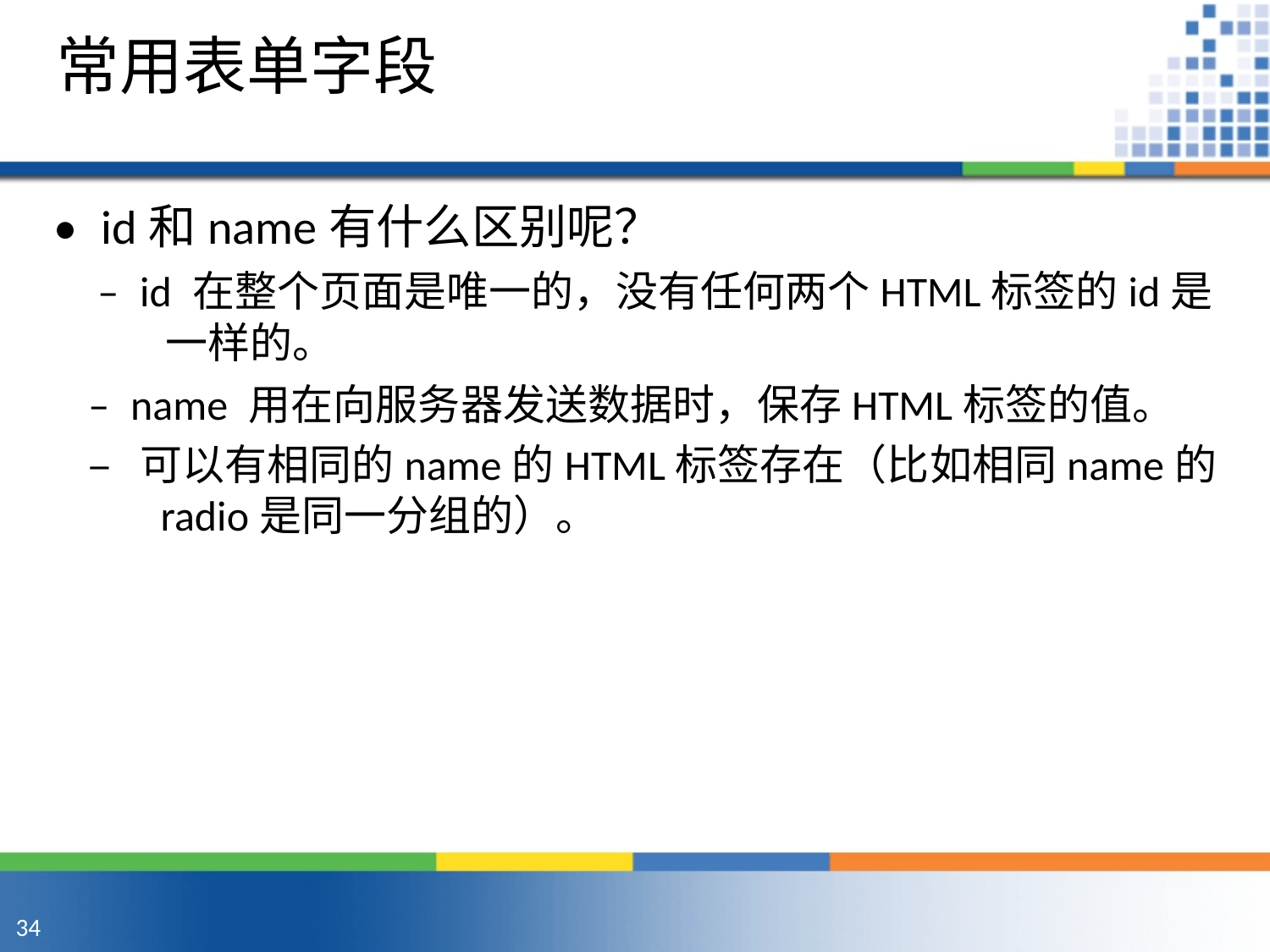

常用表单字段
•  id和name有什么区别呢？
–  id 在整个页面是唯一的，没有任何两个HTML标签的id是
一样的。
–  name 用在向服务器发送数据时，保存HTML标签的值。
–  可以有相同的name的HTML标签存在（比如相同name的
radio是同一分组的）。
34